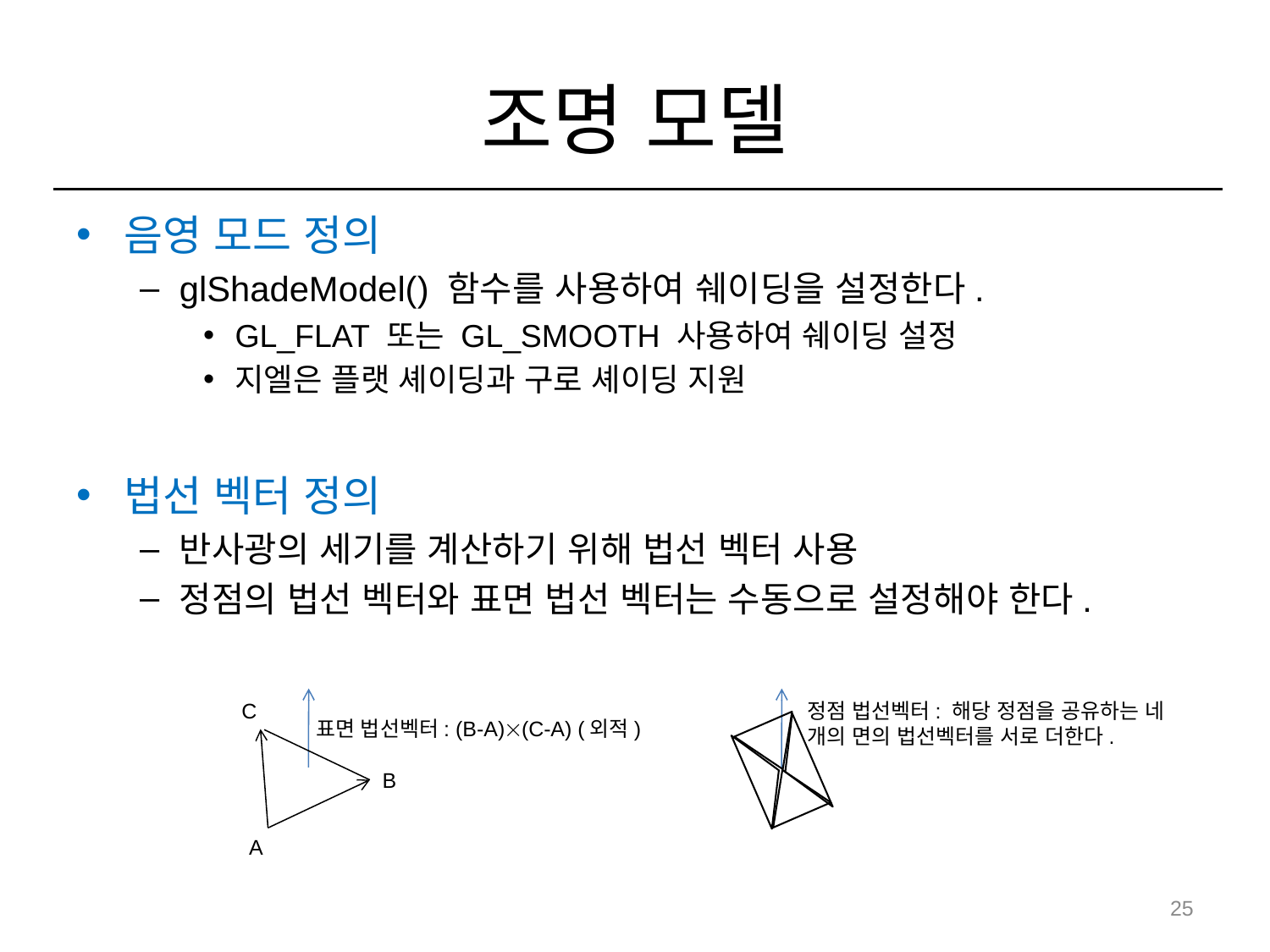

# 조명 모델
음영 모드 정의
glShadeModel() 함수를 사용하여 쉐이딩을 설정한다.
GL_FLAT 또는 GL_SMOOTH 사용하여 쉐이딩 설정
지엘은 플랫 셰이딩과 구로 셰이딩 지원

법선 벡터 정의
반사광의 세기를 계산하기 위해 법선 벡터 사용
정점의 법선 벡터와 표면 법선 벡터는 수동으로 설정해야 한다.

C
표면 법선벡터: (B-A)×(C-A) (외적)
B
A
정점 법선벡터: 해당 정점을 공유하는 네 개의 면의 법선벡터를 서로 더한다.

25